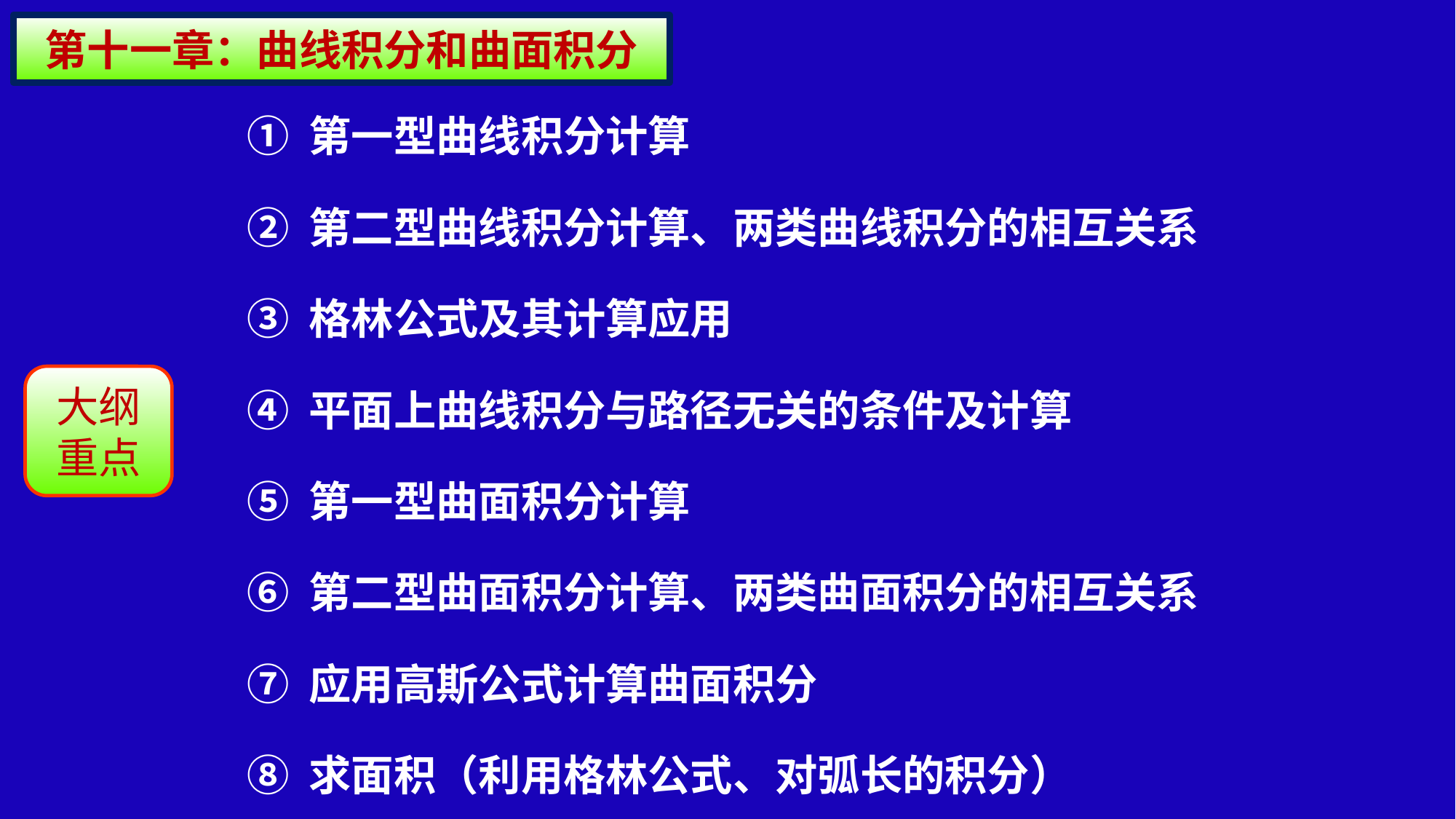

第十一章：曲线积分和曲面积分
① 第一型曲线积分计算
② 第二型曲线积分计算、两类曲线积分的相互关系
③ 格林公式及其计算应用
④ 平面上曲线积分与路径无关的条件及计算
⑤ 第一型曲面积分计算
⑥ 第二型曲面积分计算、两类曲面积分的相互关系
⑦ 应用高斯公式计算曲面积分
⑧ 求面积（利用格林公式、对弧长的积分）
大纲
重点